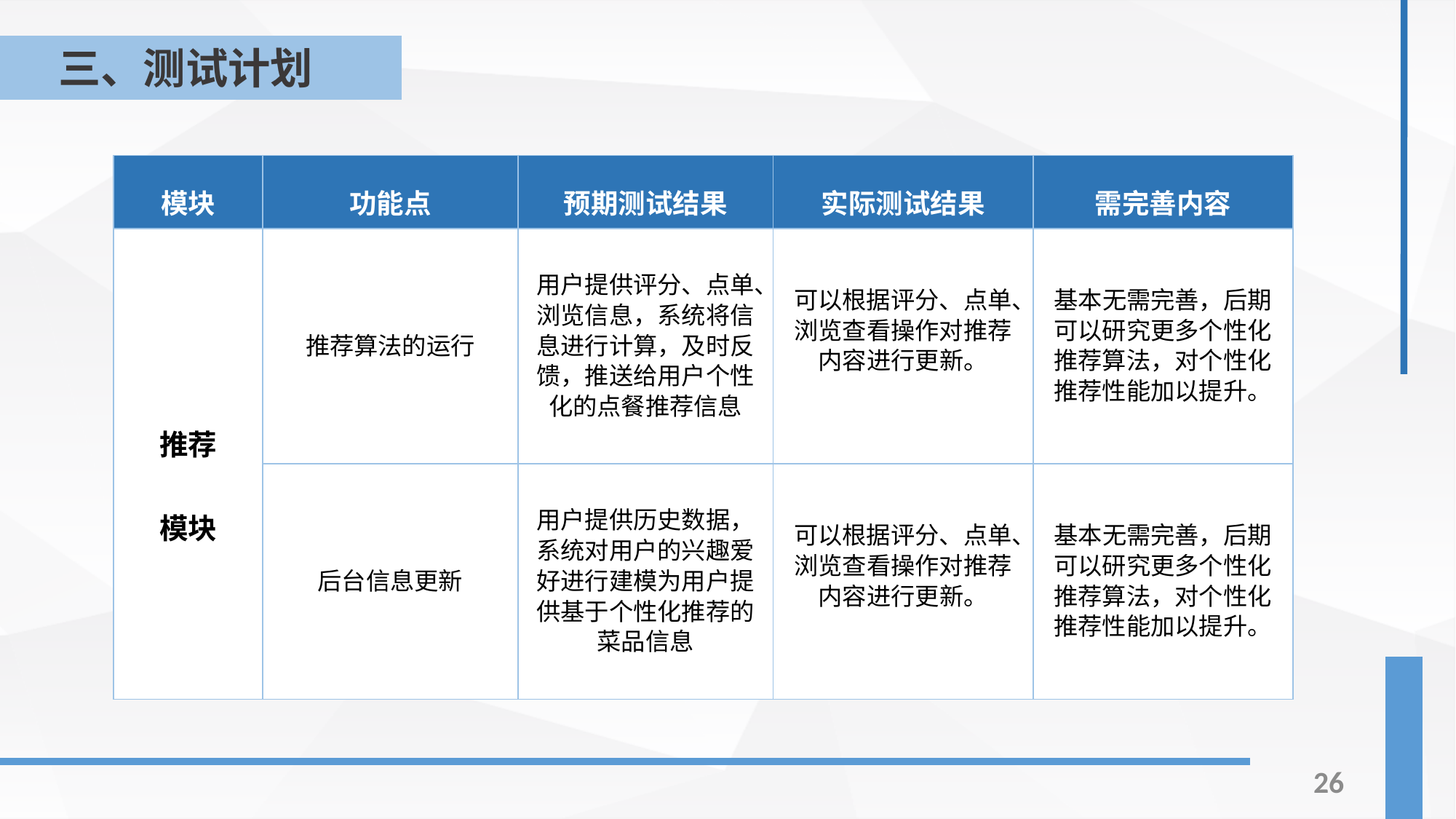

三、测试计划
| 模块 | 功能点 | 预期测试结果 | 实际测试结果 | 需完善内容 |
| --- | --- | --- | --- | --- |
| 推荐 模块 | 推荐算法的运行 | 用户提供评分、点单、浏览信息，系统将信息进行计算，及时反馈，推送给用户个性化的点餐推荐信息 | 可以根据评分、点单、浏览查看操作对推荐内容进行更新。 | 基本无需完善，后期可以研究更多个性化推荐算法，对个性化推荐性能加以提升。 |
|  | 后台信息更新 | 用户提供历史数据，系统对用户的兴趣爱好进行建模为用户提供基于个性化推荐的菜品信息 | 可以根据评分、点单、浏览查看操作对推荐内容进行更新。 | 基本无需完善，后期可以研究更多个性化推荐算法，对个性化推荐性能加以提升。 |

26